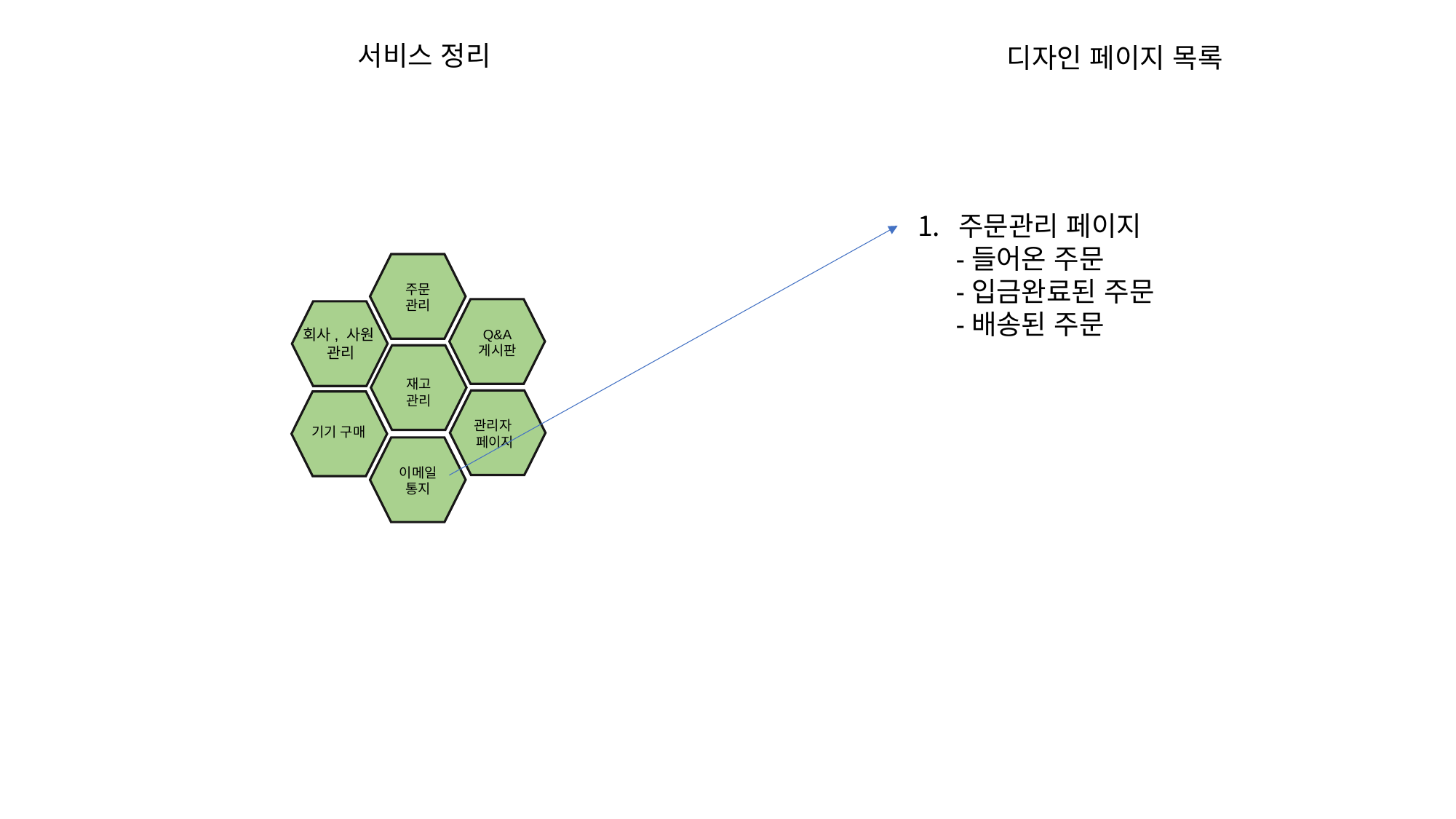

서비스 정리
디자인 페이지 목록
주문관리 페이지
     -들어온 주문
     -입금완료된 주문
     -배송된 주문

주문
관리

회사, 사원
관리
Q&A
게시판

재고
관리

관리자
페이지
기기 구매

이메일
통지